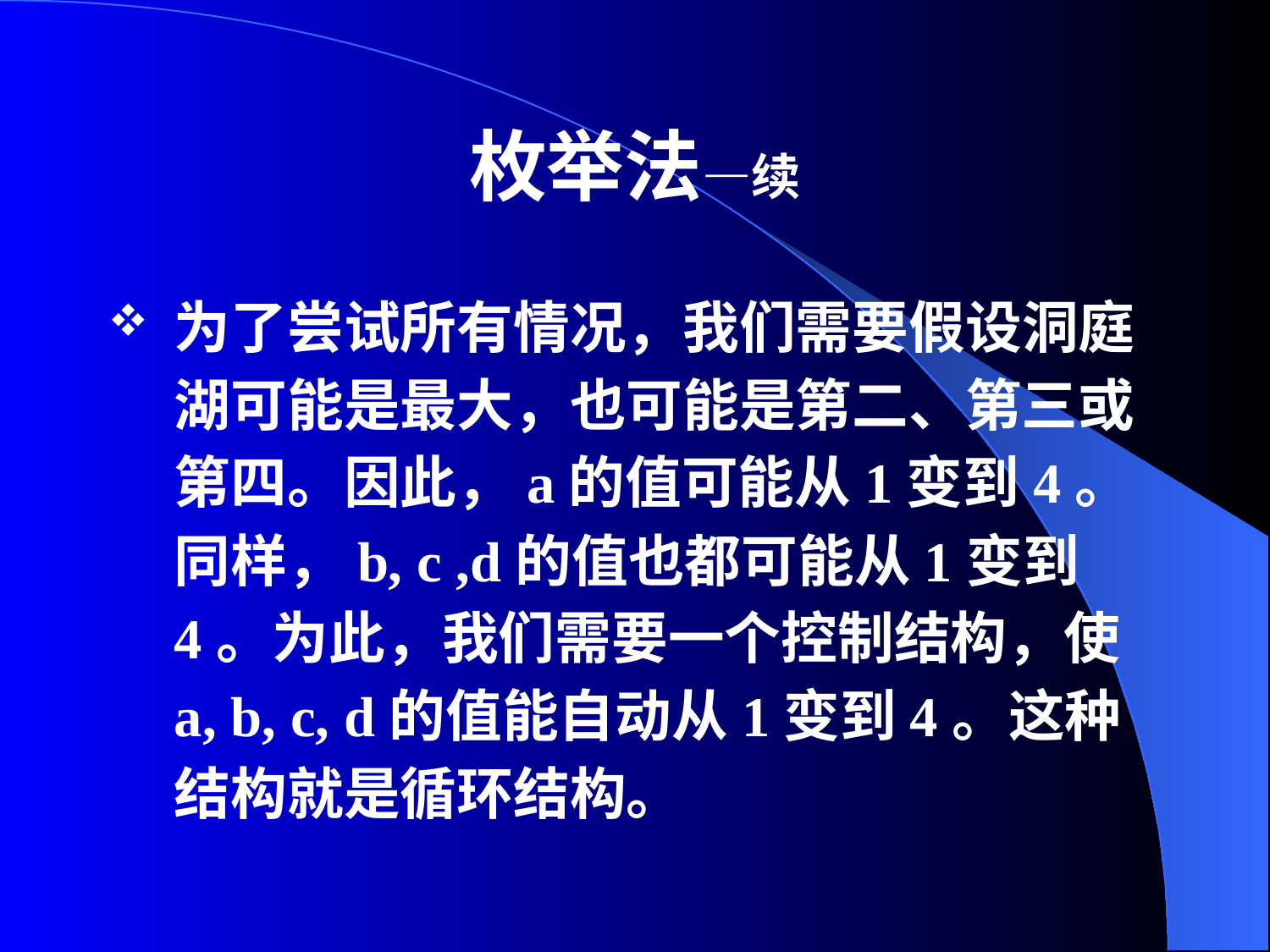

# 枚举法—续
为了尝试所有情况，我们需要假设洞庭湖可能是最大，也可能是第二、第三或第四。因此，a的值可能从1变到4。同样，b, c ,d的值也都可能从1变到4。为此，我们需要一个控制结构，使a, b, c, d的值能自动从1变到4。这种结构就是循环结构。